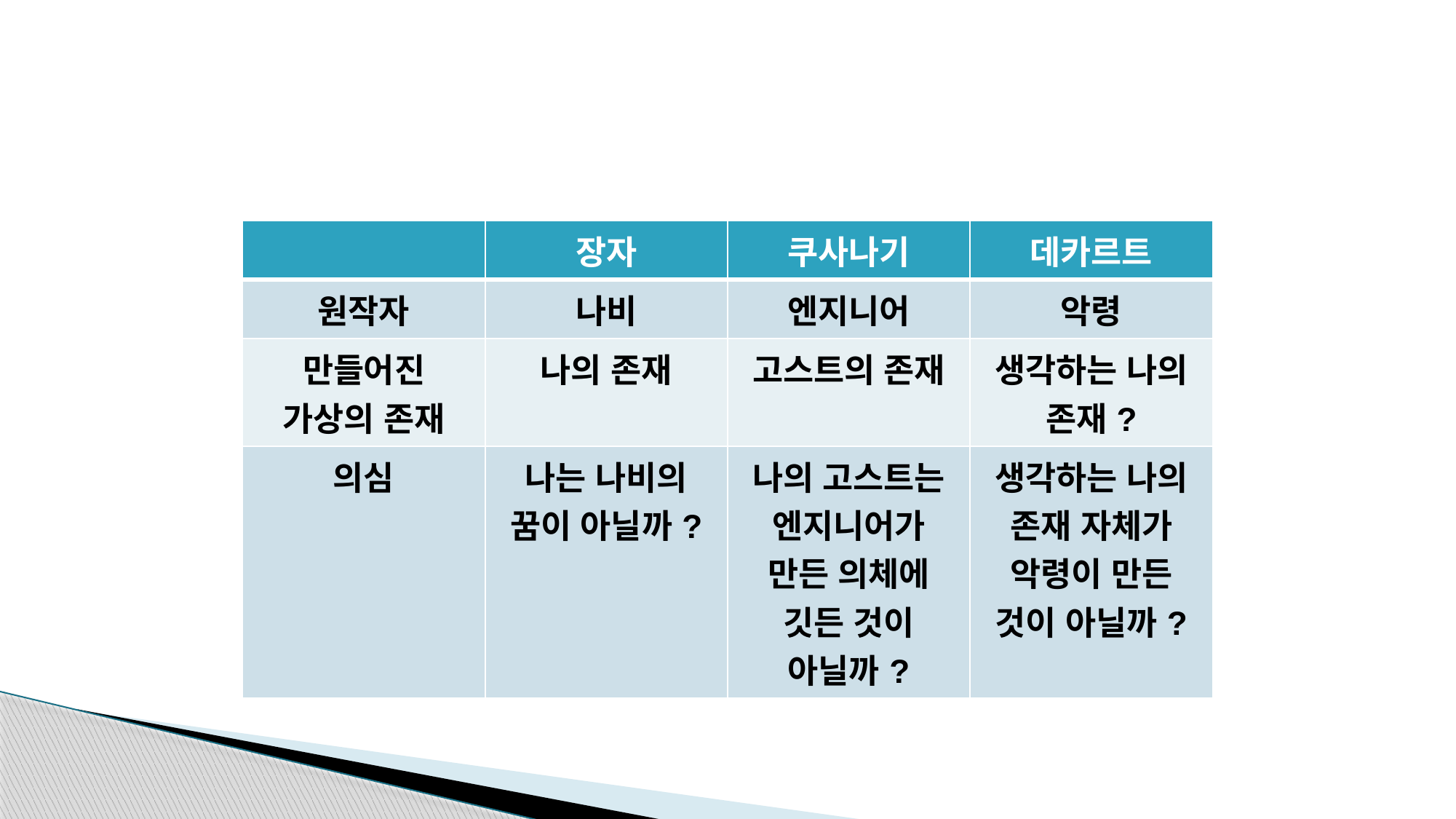

#
|  | 장자 | 쿠사나기 | 데카르트 |
| --- | --- | --- | --- |
| 원작자 | 나비 | 엔지니어 | 악령 |
| 만들어진 가상의 존재 | 나의 존재 | 고스트의 존재 | 생각하는 나의 존재? |
| 의심 | 나는 나비의 꿈이 아닐까? | 나의 고스트는 엔지니어가 만든 의체에 깃든 것이 아닐까? | 생각하는 나의 존재 자체가 악령이 만든 것이 아닐까? |